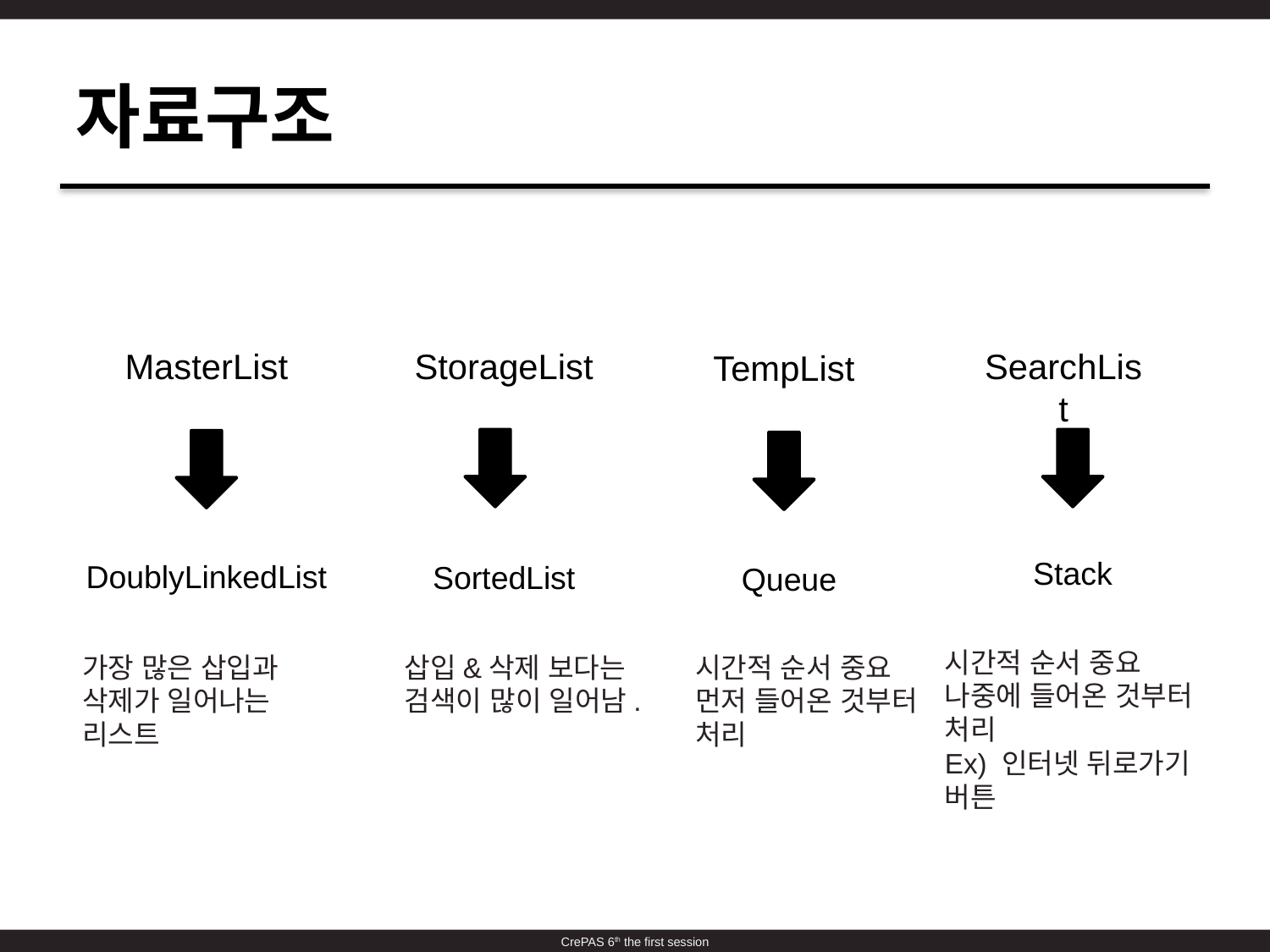

자료구조
MasterList
StorageList
SearchList
TempList

Stack
DoublyLinkedList
SortedList
Queue
시간적 순서 중요
나중에 들어온 것부터 처리
Ex) 인터넷 뒤로가기 버튼
삽입&삭제 보다는
검색이 많이 일어남.
시간적 순서 중요
먼저 들어온 것부터 처리
가장 많은 삽입과 삭제가 일어나는 리스트
CrePAS 6th the first session